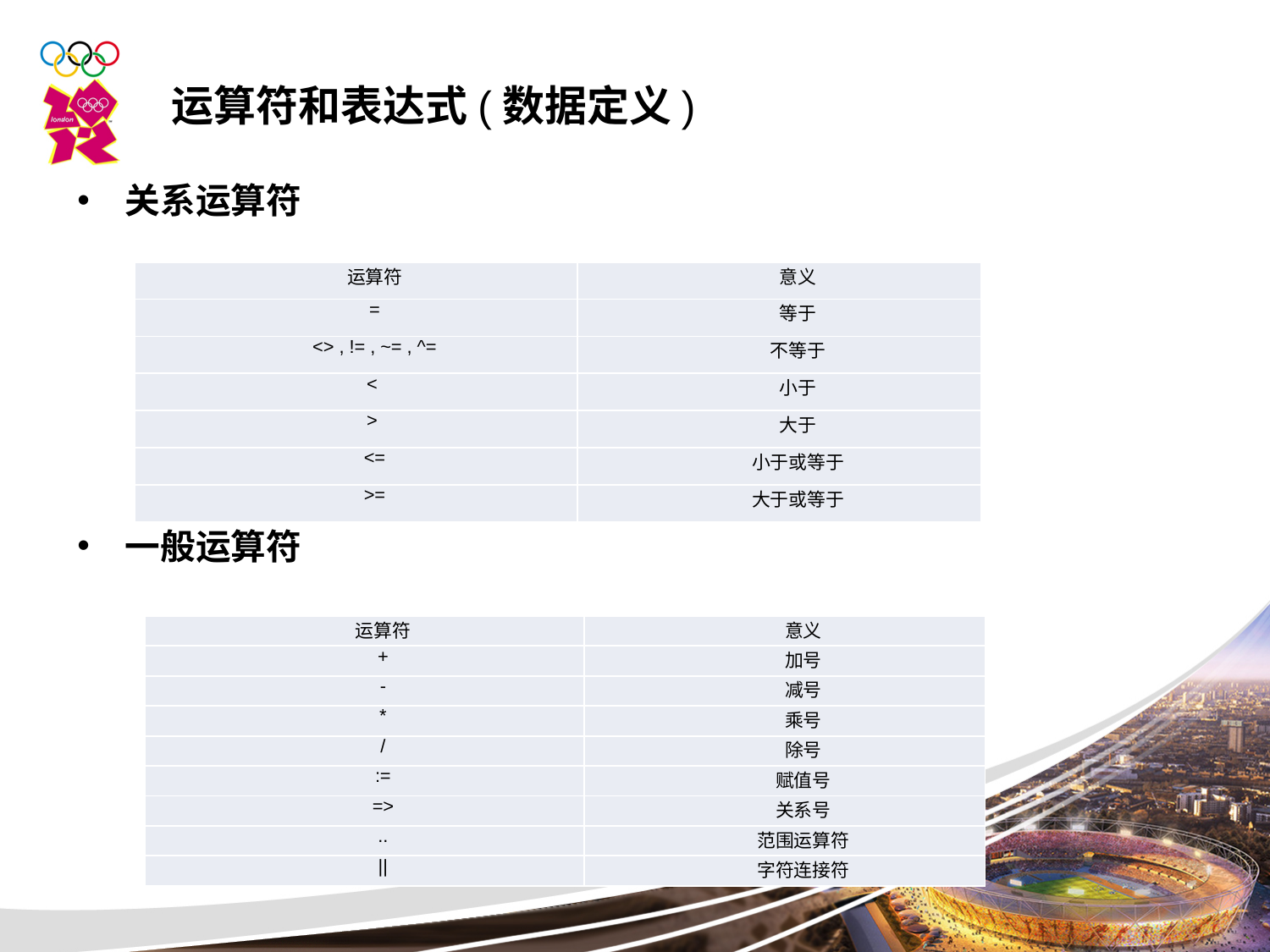

运算符和表达式(数据定义)
关系运算符

一般运算符

| 运算符 | 意义 |
| --- | --- |
| = | 等于 |
| <> , != , ~= , ^= | 不等于 |
| < | 小于 |
| > | 大于 |
| <= | 小于或等于 |
| >= | 大于或等于 |
| 运算符 | 意义 |
| --- | --- |
| + | 加号 |
| - | 减号 |
| \* | 乘号 |
| / | 除号 |
| := | 赋值号 |
| => | 关系号 |
| .. | 范围运算符 |
| || | 字符连接符 |